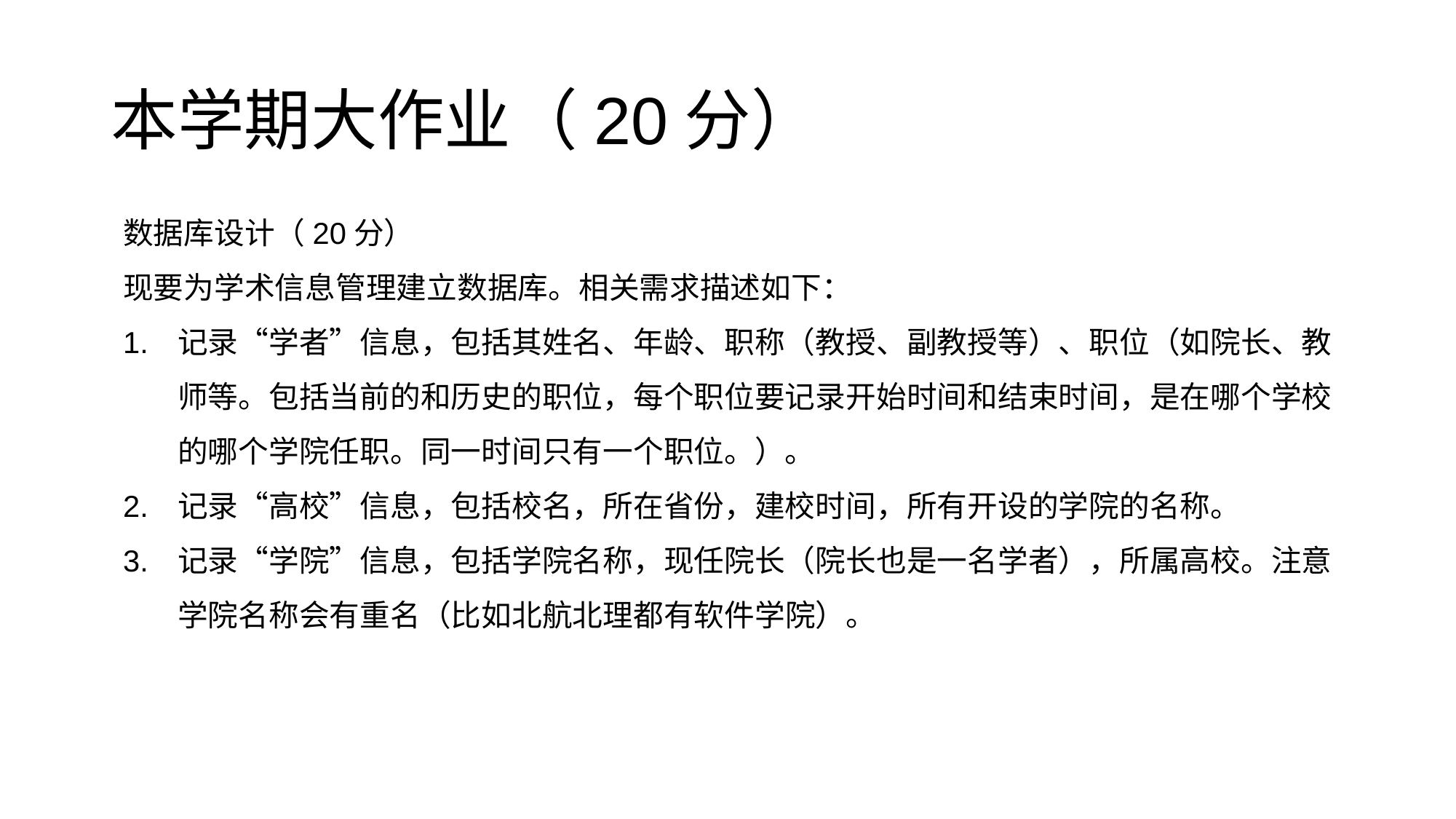

# 本学期大作业（20分）
数据库设计（20分）
现要为学术信息管理建立数据库。相关需求描述如下：
记录“学者”信息，包括其姓名、年龄、职称（教授、副教授等）、职位（如院长、教师等。包括当前的和历史的职位，每个职位要记录开始时间和结束时间，是在哪个学校的哪个学院任职。同一时间只有一个职位。）。
记录“高校”信息，包括校名，所在省份，建校时间，所有开设的学院的名称。
记录“学院”信息，包括学院名称，现任院长（院长也是一名学者），所属高校。注意学院名称会有重名（比如北航北理都有软件学院）。